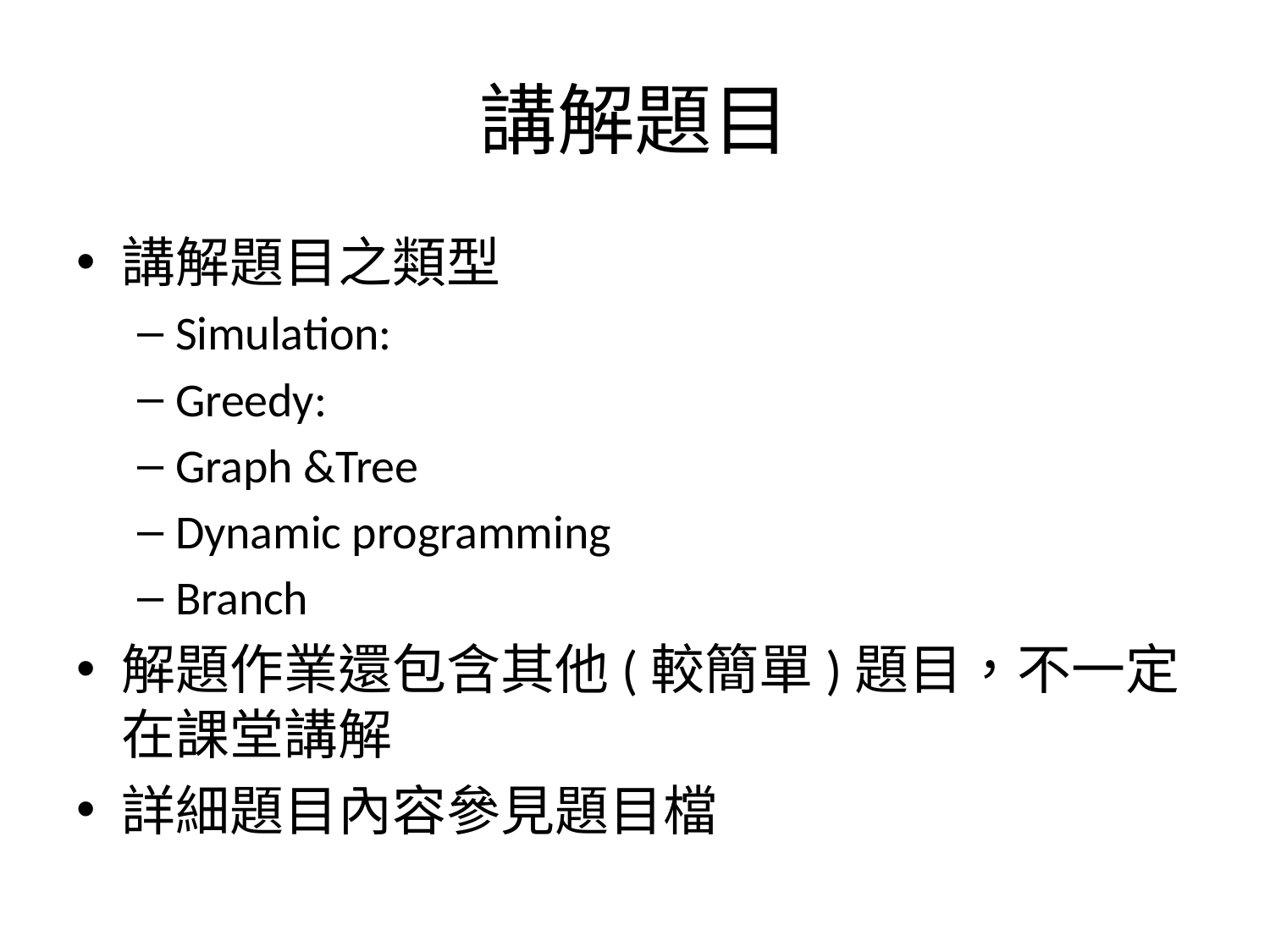

# 講解題目
講解題目之類型
Simulation:
Greedy:
Graph &Tree
Dynamic programming
Branch
解題作業還包含其他(較簡單)題目，不一定在課堂講解
詳細題目內容參見題目檔